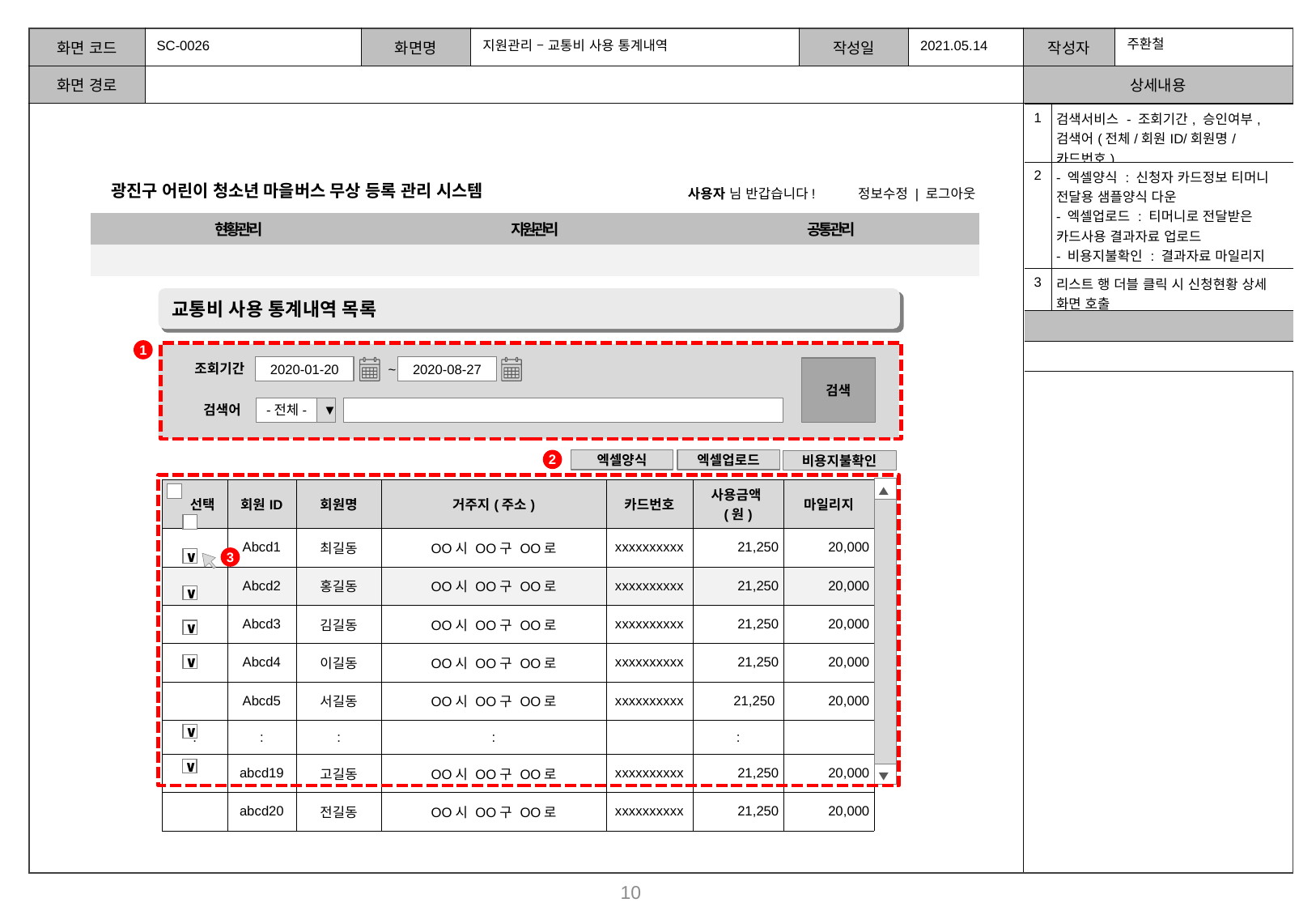

주환철
SC-0026
지원관리 – 교통비 사용 통계내역
2021.05.14
| 1 | 검색서비스 - 조회기간, 승인여부, 검색어(전체/회원ID/회원명/카드번호) |
| --- | --- |
| 2 | - 엑셀양식 : 신청자 카드정보 티머니 전달용 샘플양식 다운 - 엑셀업로드 : 티머니로 전달받은 카드사용 결과자료 업로드 - 비용지불확인 : 결과자료 마일리지 지급 티머니 송신 확정 |
| 3 | 리스트 행 더블 클릭 시 신청현황 상세 화면 호출 |
|  |  |
|  |  |
광진구 어린이 청소년 마을버스 무상 등록 관리 시스템
사용자 님 반갑습니다!
정보수정 | 로그아웃
| 현황관리 | 지원관리 | 자원관리 | 공통관리 | 공통관리 |
| --- | --- | --- | --- | --- |
|  |  |  |  |  |
교통비 사용 통계내역 목록
1

조회기간
2020-01-20

~
2020-08-27

검색
검색어
-전체-
▼

2
엑셀양식
엑셀업로드
비용지불확인

◀

▶
| 선택 | 회원ID | 회원명 | 거주지(주소) | 카드번호 | 사용금액(원) | 마일리지 |
| --- | --- | --- | --- | --- | --- | --- |
|  | Abcd1 | 최길동 | OO시 OO구 OO로 | xxxxxxxxxx | 21,250 | 20,000 |
|  | Abcd2 | 홍길동 | OO시 OO구 OO로 | xxxxxxxxxx | 21,250 | 20,000 |
|  | Abcd3 | 김길동 | OO시 OO구 OO로 | xxxxxxxxxx | 21,250 | 20,000 |
|  | Abcd4 | 이길동 | OO시 OO구 OO로 | xxxxxxxxxx | 21,250 | 20,000 |
|  | Abcd5 | 서길동 | OO시 OO구 OO로 | xxxxxxxxxx | 21,250 | 20,000 |
| : | : | : | : |  | : |  |
|  | abcd19 | 고길동 | OO시 OO구 OO로 | xxxxxxxxxx | 21,250 | 20,000 |
|  | abcd20 | 전길동 | OO시 OO구 OO로 | xxxxxxxxxx | 21,250 | 20,000 |

∨
∨
∨
∨
3

∨
∨